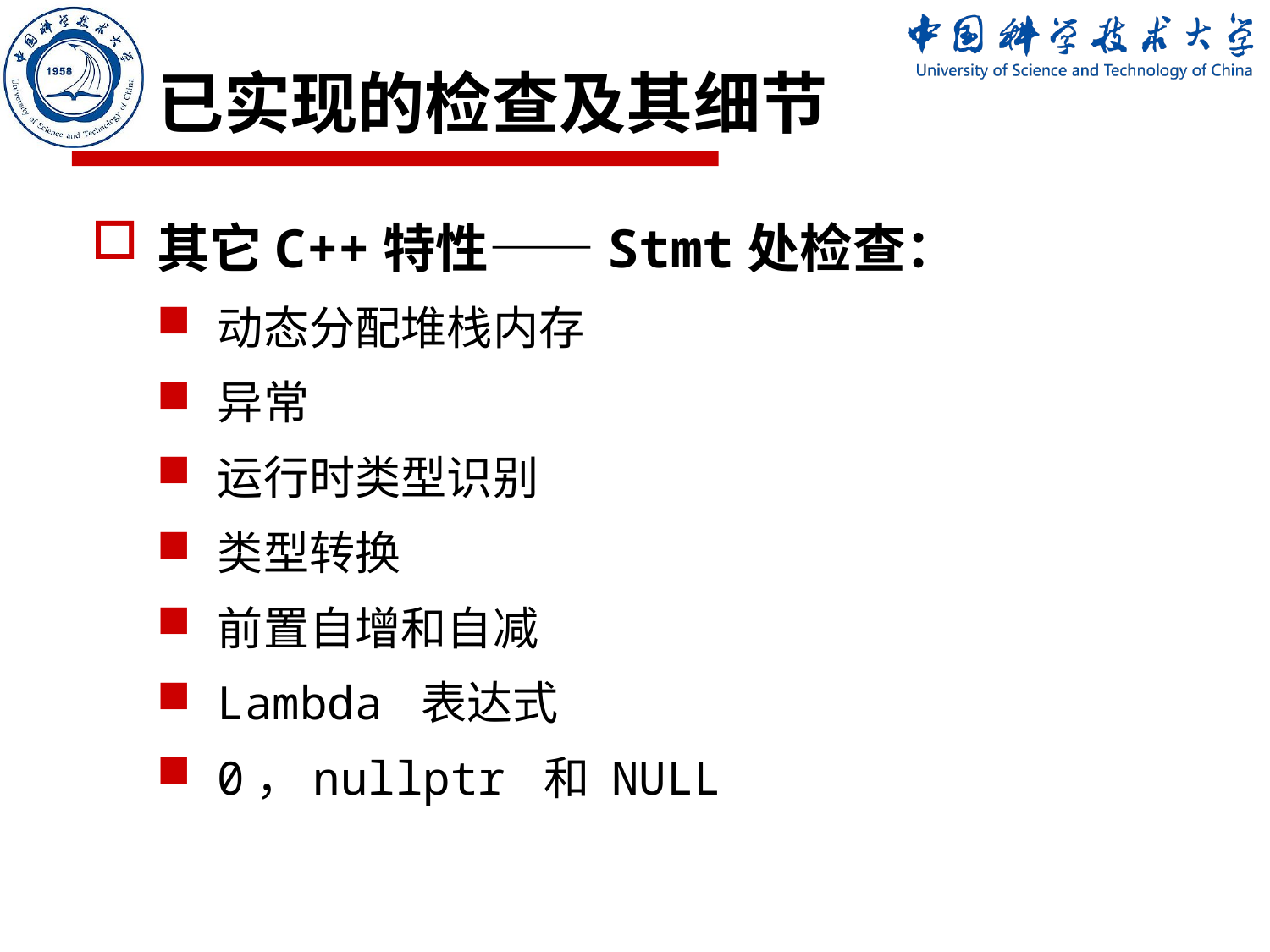

# 已实现的检查及其细节
其它C++特性——Stmt处检查：
动态分配堆栈内存
异常
运行时类型识别
类型转换
前置自增和自减
Lambda 表达式
0，nullptr 和 NULL

10